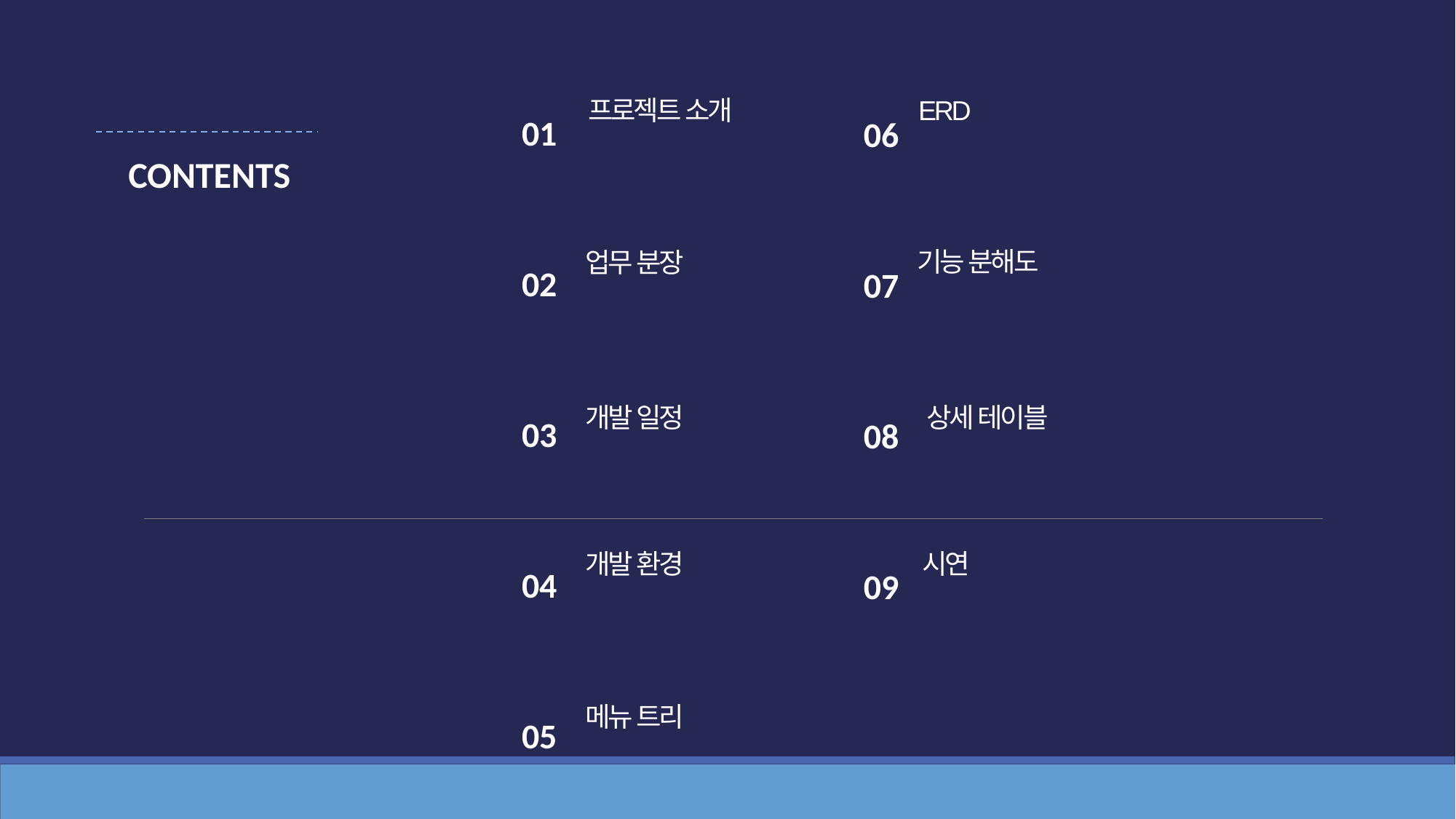

01
02
03
04
05
프로젝트 소개
업무 분장
개발 일정
메뉴 트리
06
07
08
09

기능 분해도

ERD
CONTENTS
상세 테이블
개발 환경
시연